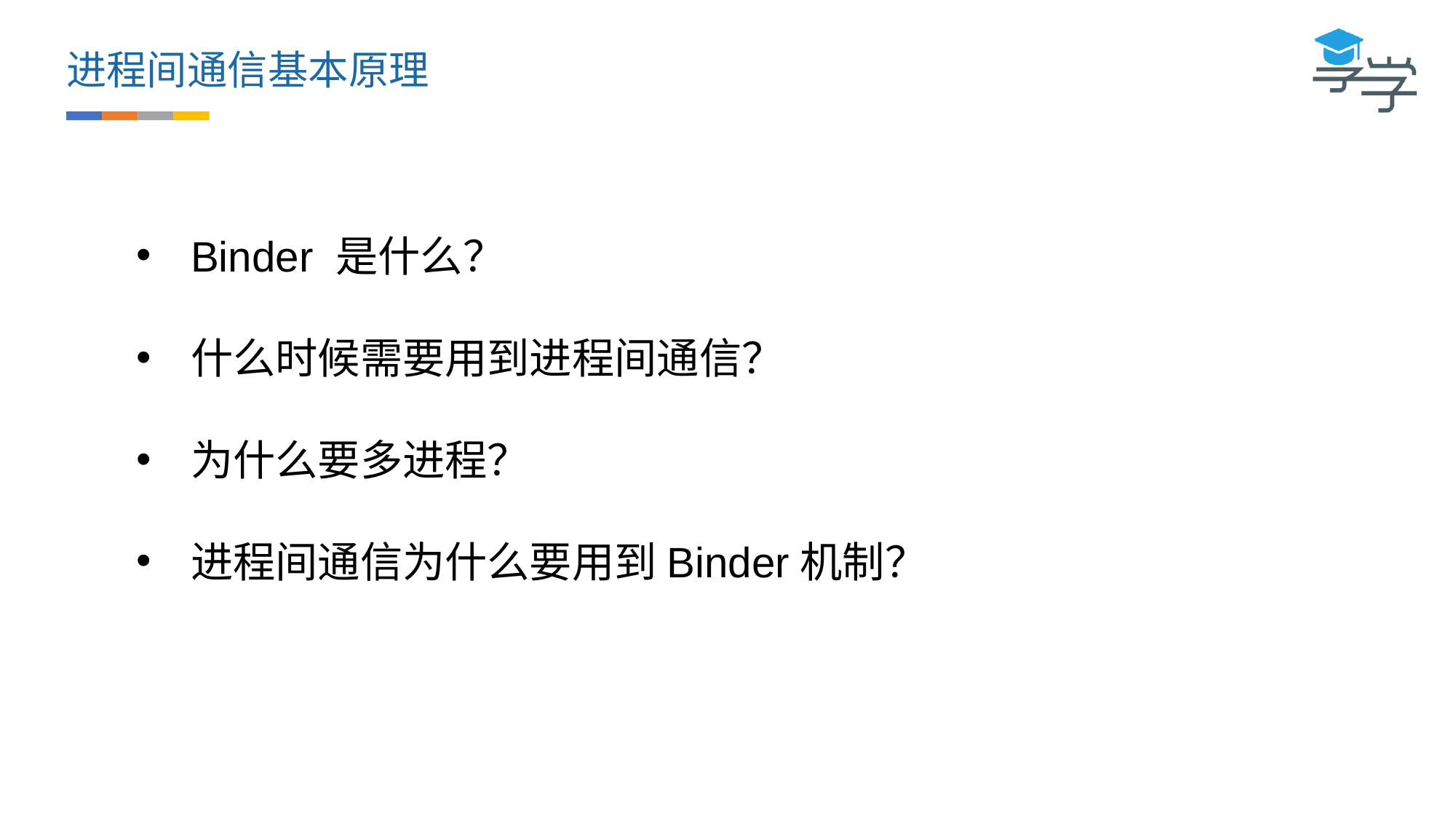

进程间通信基本原理

Binder 是什么？

什么时候需要用到进程间通信？

为什么要多进程？

进程间通信为什么要用到Binder机制？